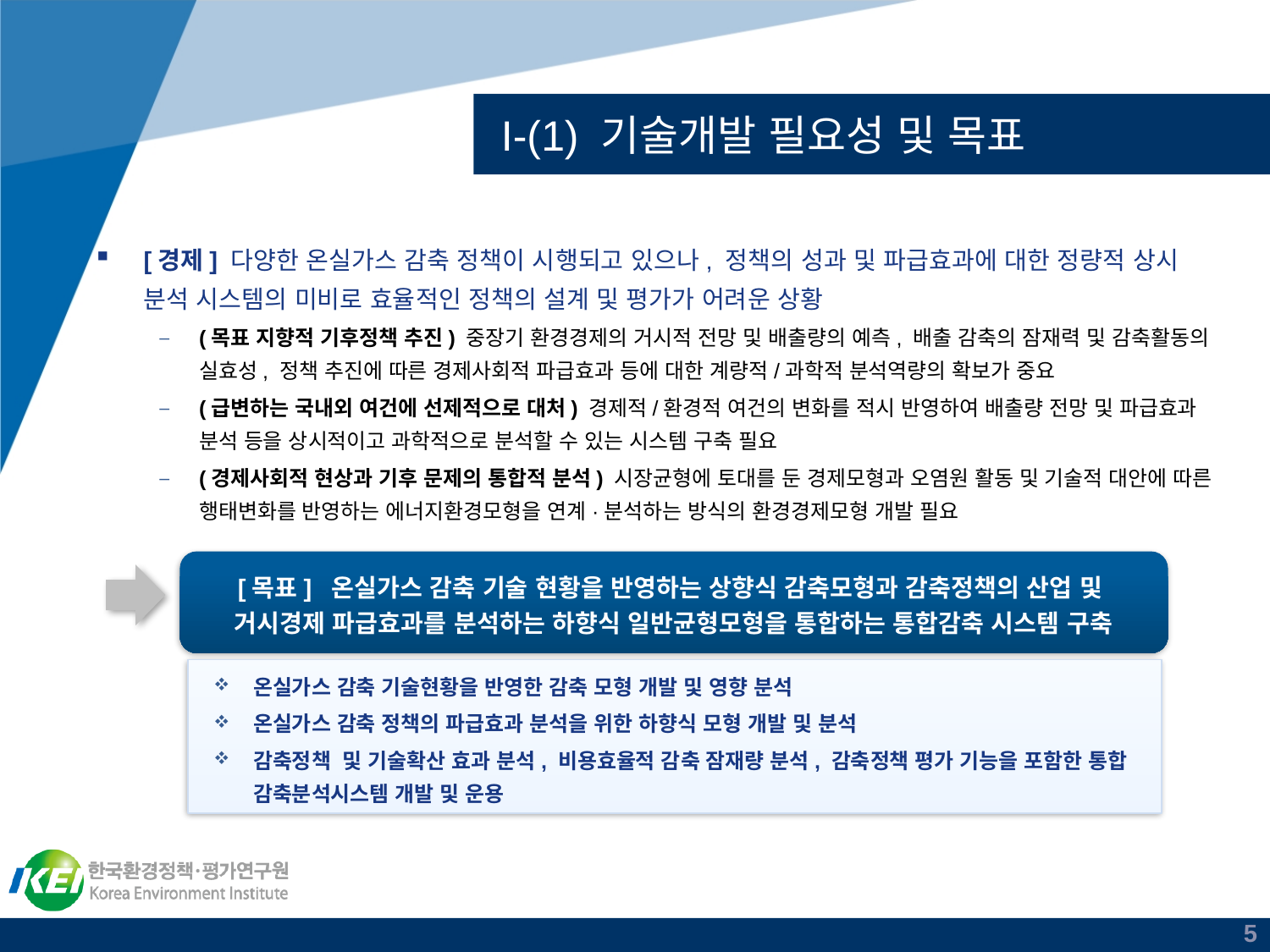

# I-(1) 기술개발 필요성 및 목표
[경제] 다양한 온실가스 감축 정책이 시행되고 있으나, 정책의 성과 및 파급효과에 대한 정량적 상시 분석 시스템의 미비로 효율적인 정책의 설계 및 평가가 어려운 상황
(목표 지향적 기후정책 추진) 중장기 환경경제의 거시적 전망 및 배출량의 예측, 배출 감축의 잠재력 및 감축활동의 실효성, 정책 추진에 따른 경제사회적 파급효과 등에 대한 계량적/과학적 분석역량의 확보가 중요
(급변하는 국내외 여건에 선제적으로 대처) 경제적/환경적 여건의 변화를 적시 반영하여 배출량 전망 및 파급효과 분석 등을 상시적이고 과학적으로 분석할 수 있는 시스템 구축 필요
(경제사회적 현상과 기후 문제의 통합적 분석) 시장균형에 토대를 둔 경제모형과 오염원 활동 및 기술적 대안에 따른 행태변화를 반영하는 에너지환경모형을 연계·분석하는 방식의 환경경제모형 개발 필요

[목표]  온실가스 감축 기술 현황을 반영하는 상향식 감축모형과 감축정책의 산업 및  거시경제 파급효과를 분석하는 하향식 일반균형모형을 통합하는 통합감축 시스템 구축

온실가스 감축 기술현황을 반영한 감축 모형 개발 및 영향 분석
온실가스 감축 정책의 파급효과 분석을 위한 하향식 모형 개발 및 분석
감축정책  및 기술확산 효과 분석, 비용효율적 감축 잠재량 분석, 감축정책 평가 기능을 포함한 통합 감축분석시스템 개발 및 운용
5